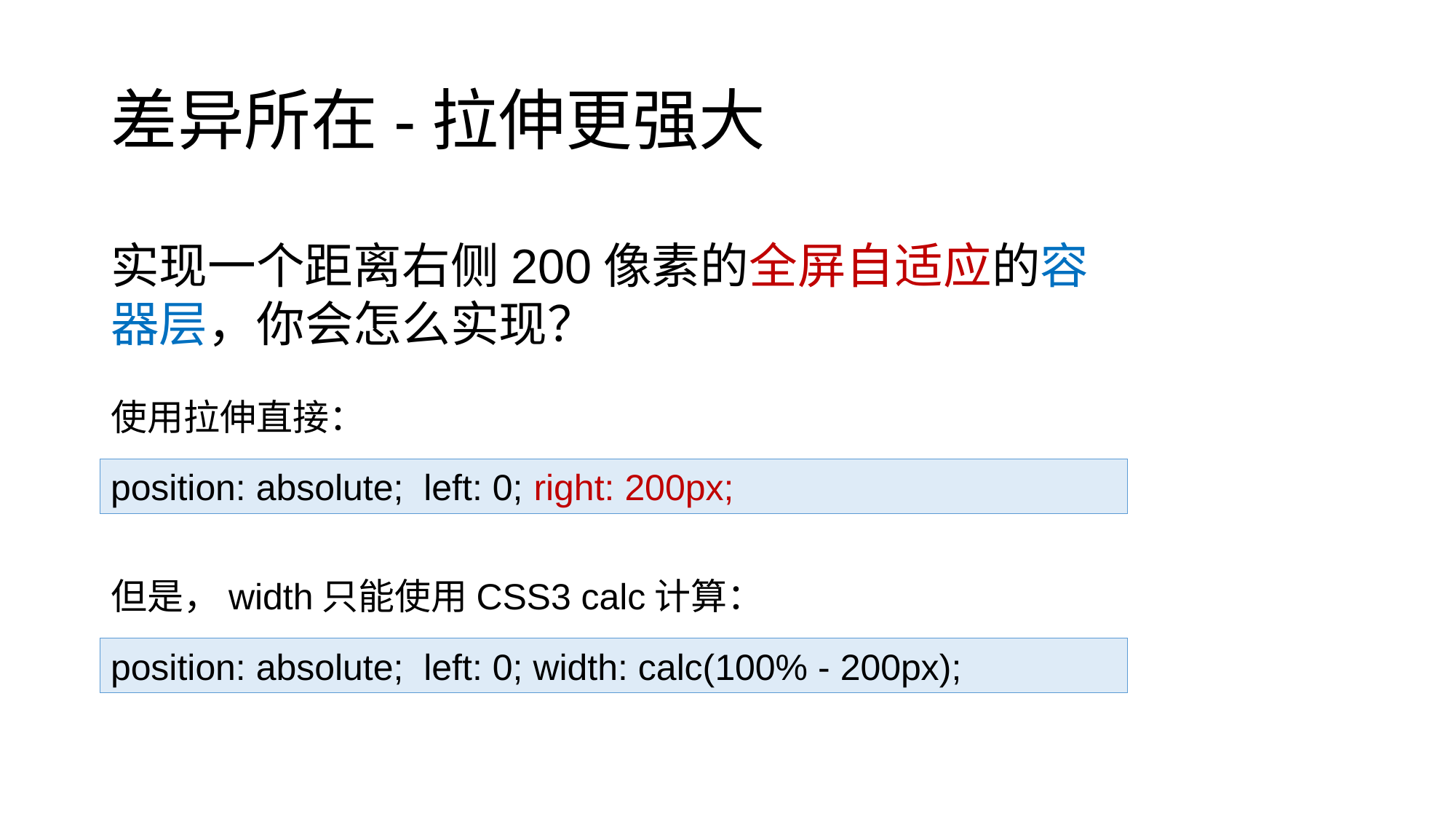

# 差异所在-拉伸更强大
实现一个距离右侧200像素的全屏自适应的容器层，你会怎么实现？
使用拉伸直接：
position: absolute;  left: 0; right: 200px;
但是，width只能使用CSS3 calc计算：
position: absolute;  left: 0; width: calc(100% - 200px);